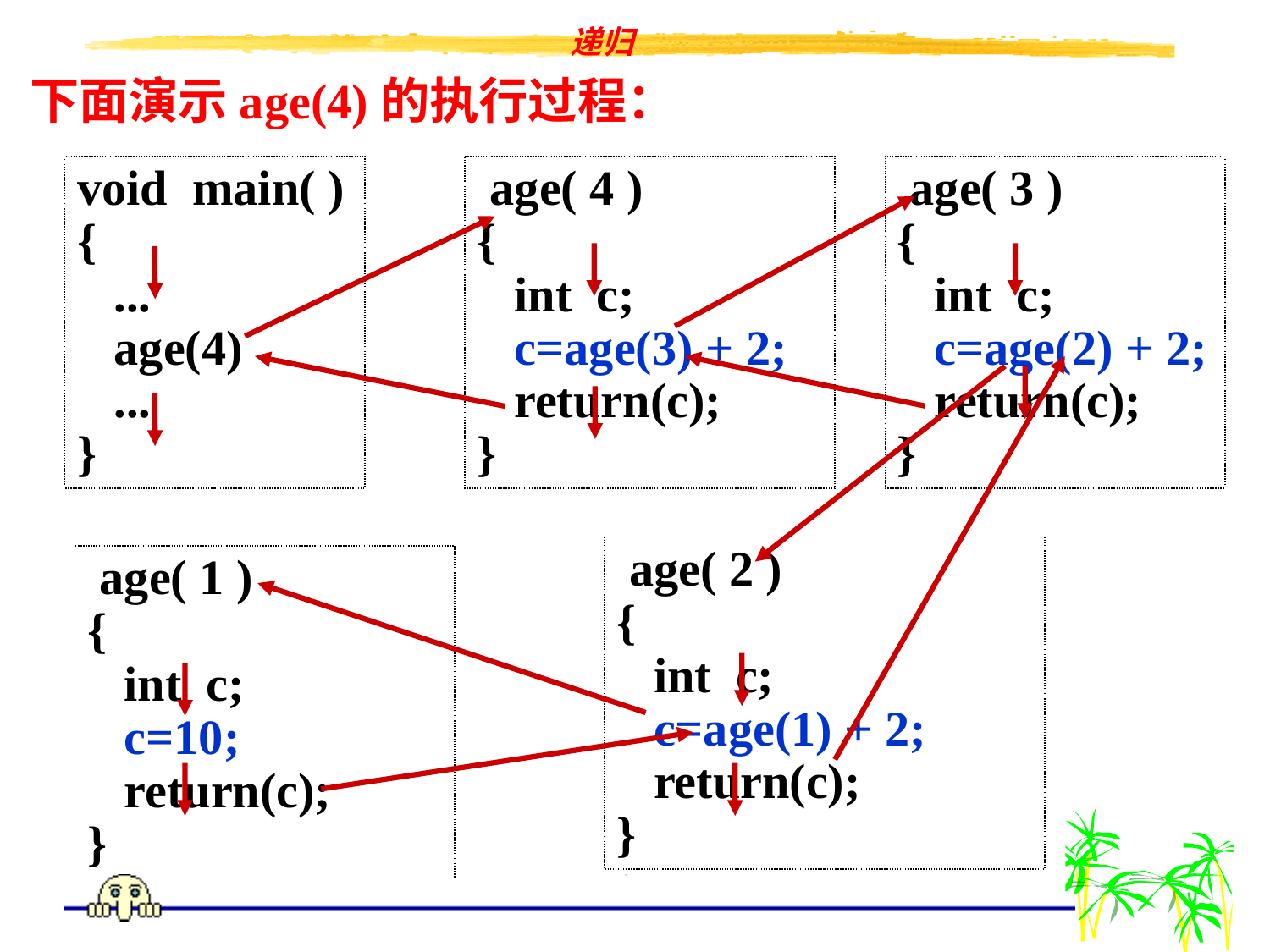

下面演示age(4)的执行过程：
void  main( )
{
   ...
   age(4)
   ...
}
 age( 4 )
{
   int  c;
   c=age(3) + 2;
   return(c);
}
 age( 3 )
{
   int  c;
   c=age(2) + 2;
   return(c);
}

 age( 2 )
{
   int  c;
   c=age(1) + 2;
   return(c);
}
 age( 1 )
{
   int  c;
   c=10;
   return(c);
}